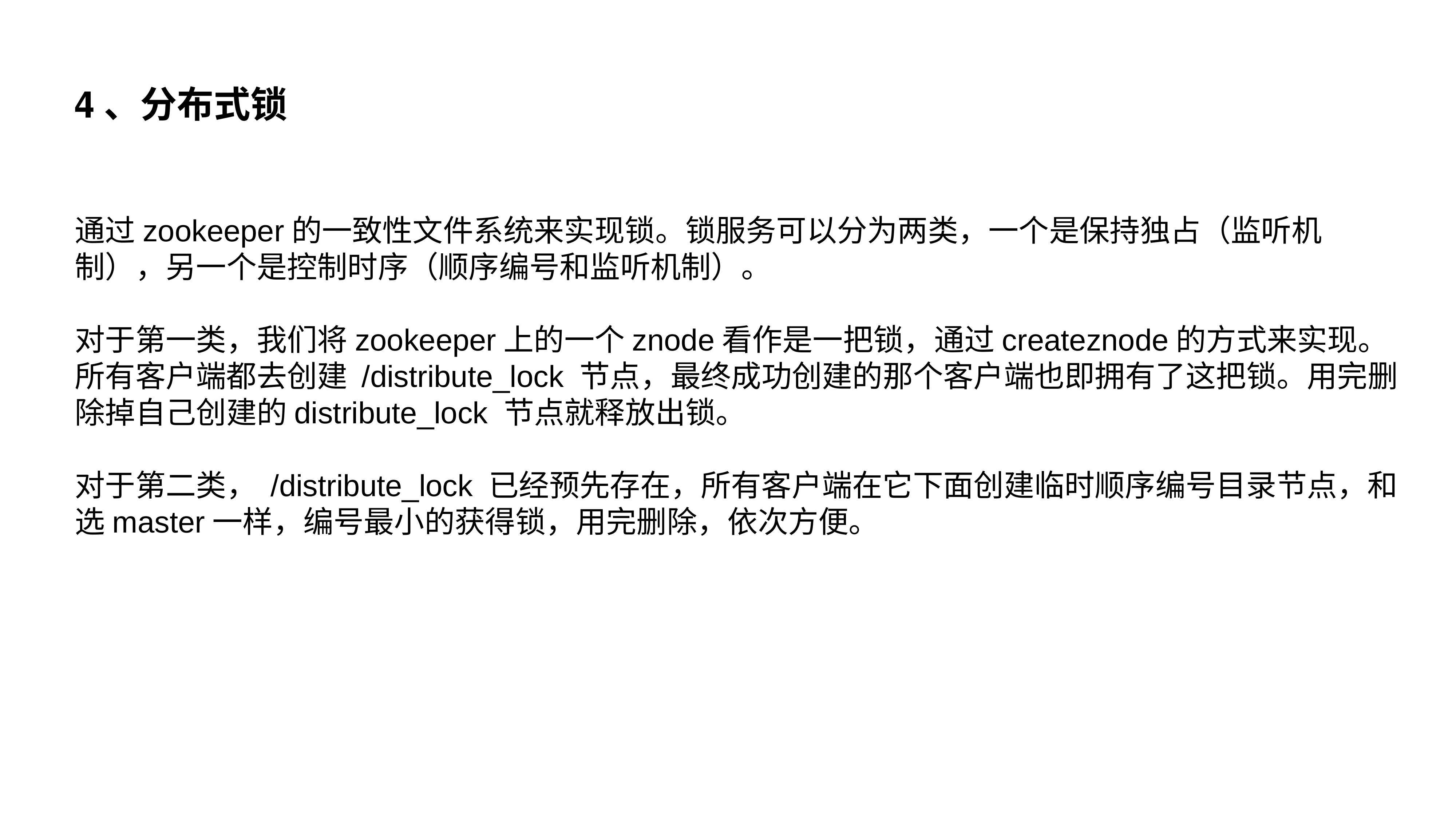

4、分布式锁
通过zookeeper的一致性文件系统来实现锁。锁服务可以分为两类，一个是保持独占（监听机制），另一个是控制时序（顺序编号和监听机制）。

对于第一类，我们将zookeeper上的一个znode看作是一把锁，通过createznode的方式来实现。所有客户端都去创建 /distribute_lock 节点，最终成功创建的那个客户端也即拥有了这把锁。用完删除掉自己创建的distribute_lock 节点就释放出锁。

对于第二类， /distribute_lock 已经预先存在，所有客户端在它下面创建临时顺序编号目录节点，和选master一样，编号最小的获得锁，用完删除，依次方便。